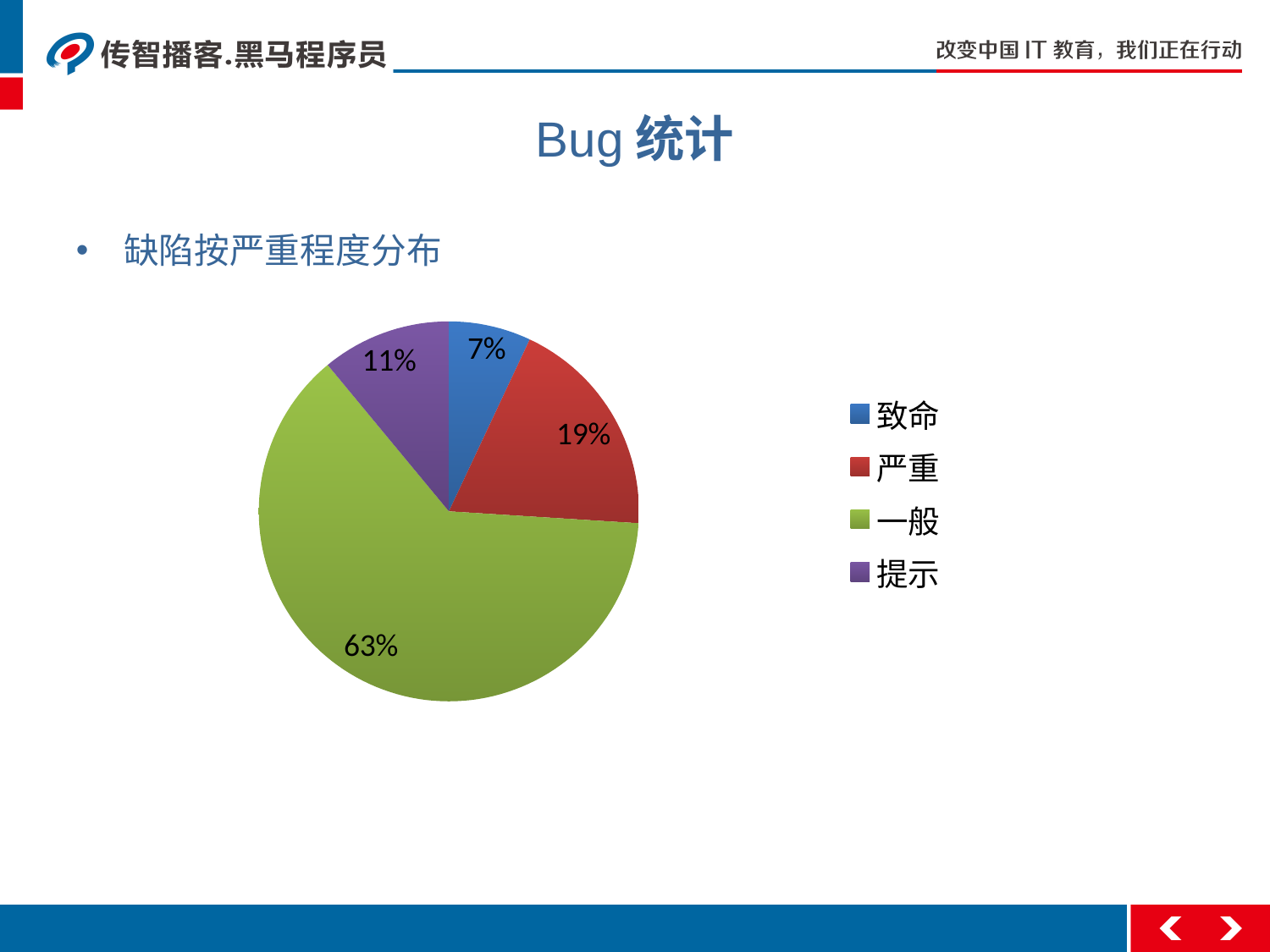

# Bug统计
缺陷按严重程度分布

### Chart

| Category | 缺陷按严重程度分布 |
|---|---|
| 致命 | 0.07 |
| 严重 | 0.19 |
| 一般 | 0.63 |
| 提示 | 0.11 |